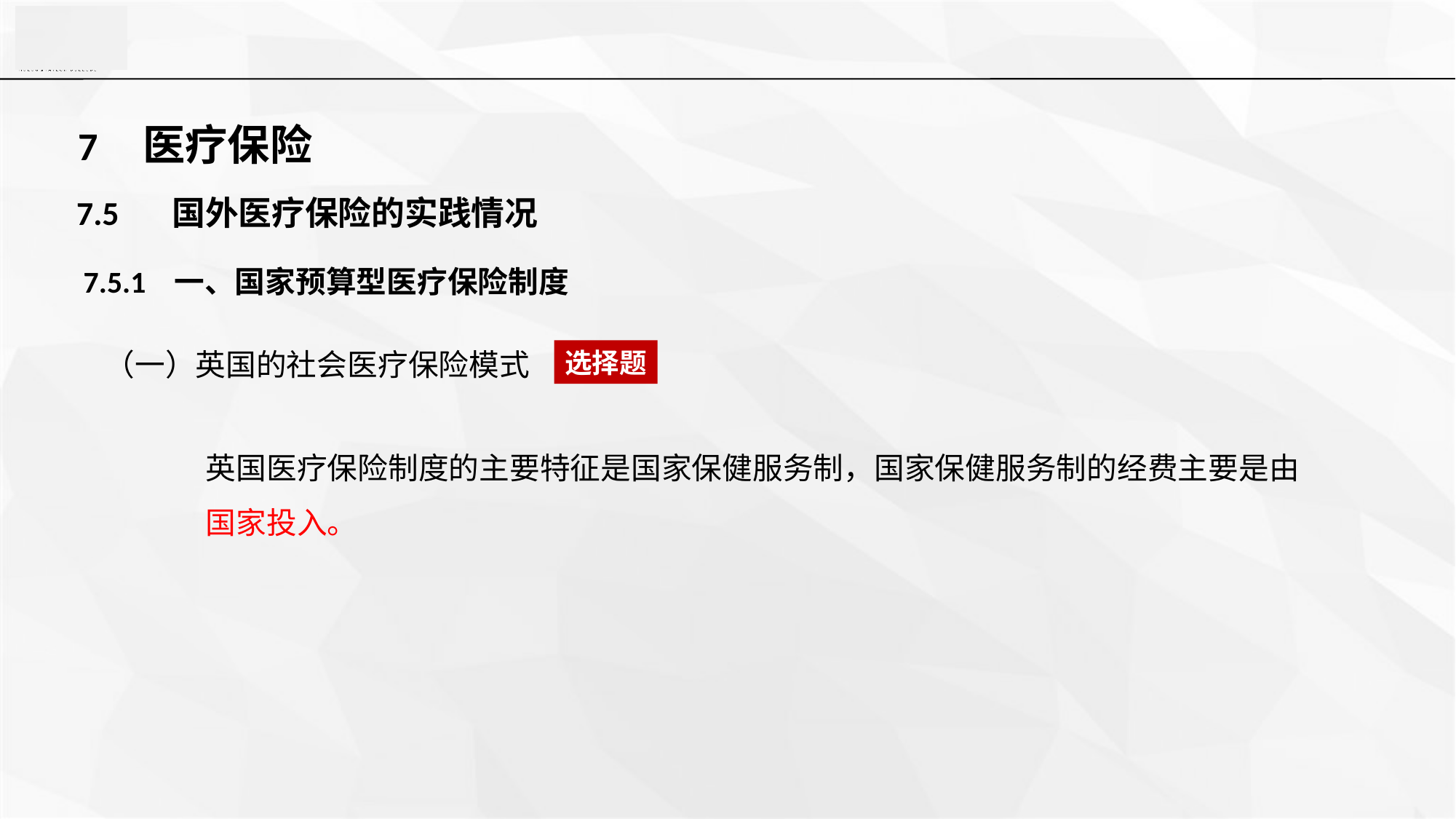

7    医疗保险
7.5      国外医疗保险的实践情况
7.5.1   一、国家预算型医疗保险制度
（一）英国的社会医疗保险模式
选择题
英国医疗保险制度的主要特征是国家保健服务制，国家保健服务制的经费主要是由国家投入。